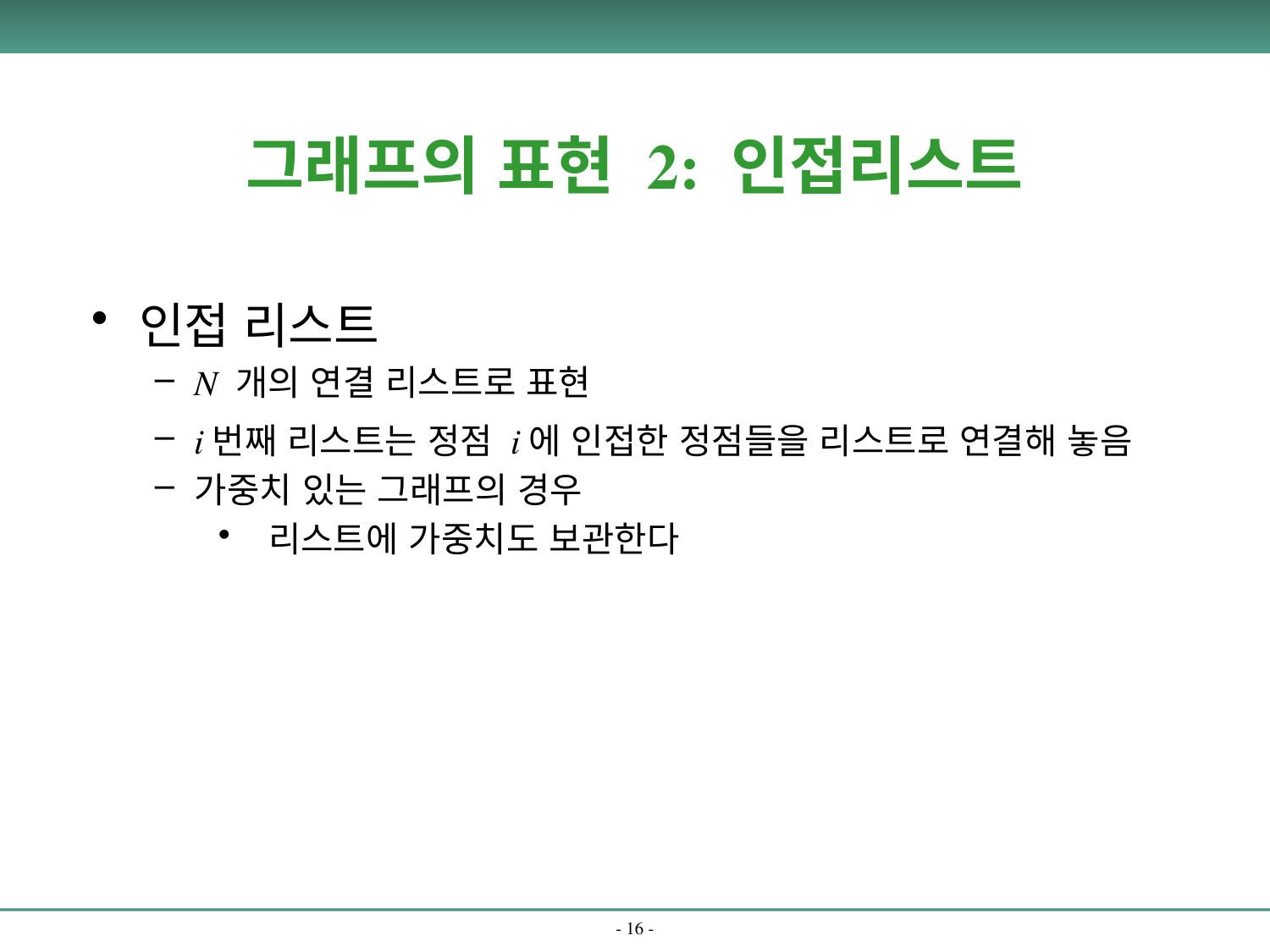

그래프의 표현 2: 인접리스트
인접 리스트
N 개의 연결 리스트로 표현
i 번째 리스트는 정점 i 에 인접한 정점들을 리스트로 연결해 놓음
가중치 있는 그래프의 경우
 리스트에 가중치도 보관한다